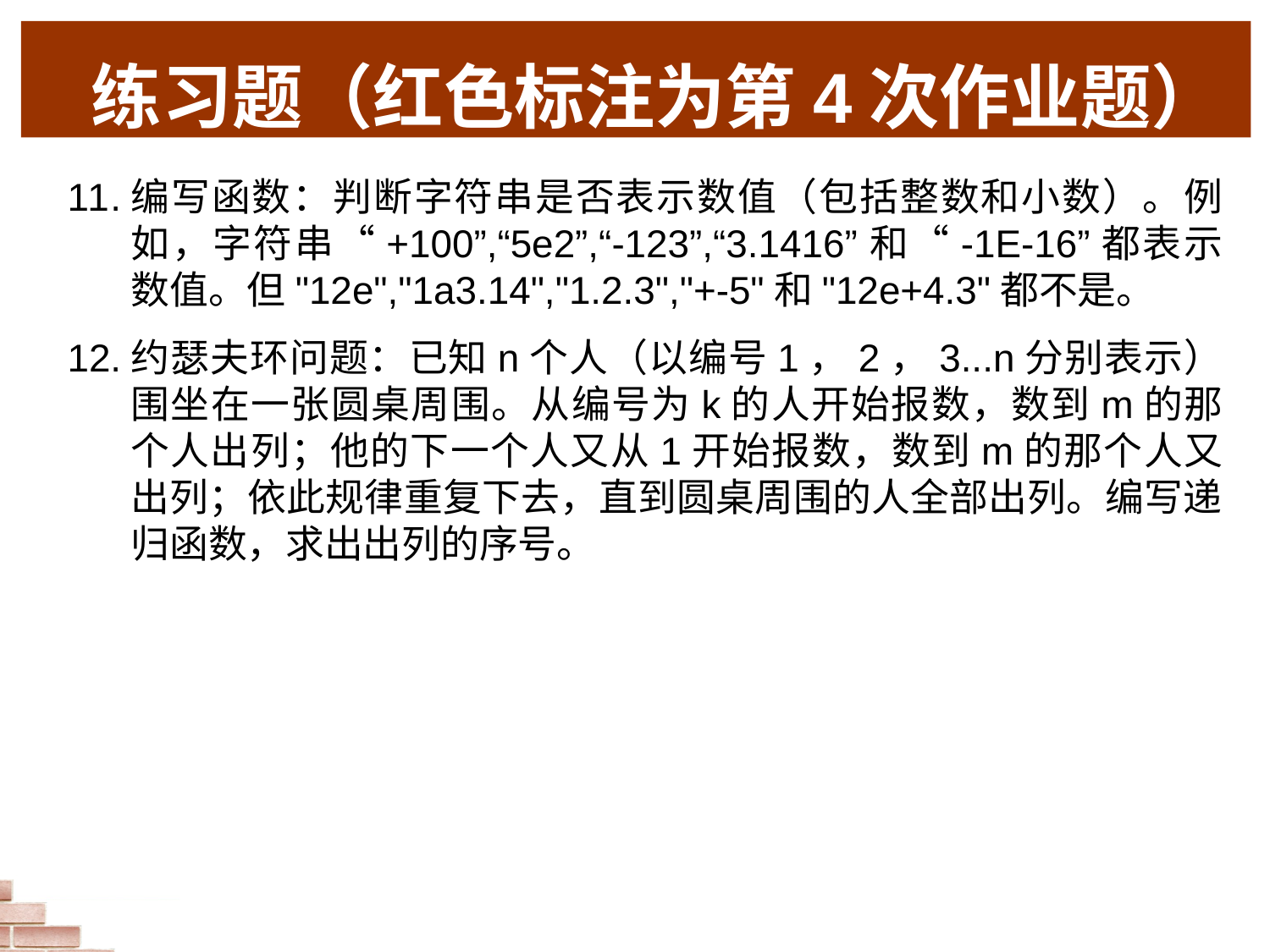

# 练习题（红色标注为第4次作业题）
编写函数：判断字符串是否表示数值（包括整数和小数）。例如，字符串“+100”,“5e2”,“-123”,“3.1416”和“-1E-16”都表示数值。但"12e","1a3.14","1.2.3","+-5"和"12e+4.3"都不是。
约瑟夫环问题：已知n个人（以编号1，2，3...n分别表示）围坐在一张圆桌周围。从编号为k的人开始报数，数到m的那个人出列；他的下一个人又从1开始报数，数到m的那个人又出列；依此规律重复下去，直到圆桌周围的人全部出列。编写递归函数，求出出列的序号。